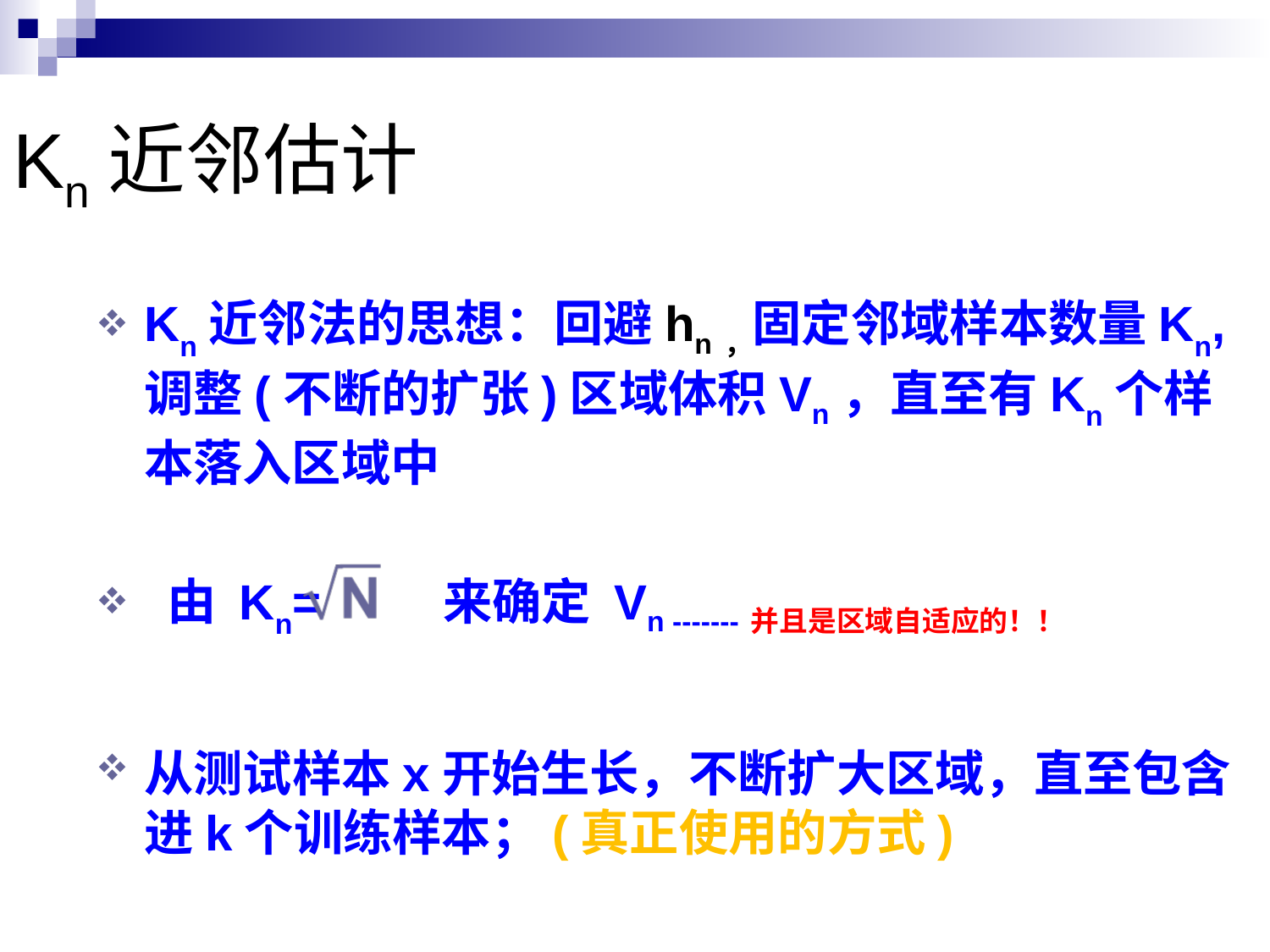

Kn近邻估计
Kn近邻法的思想：回避hn，固定邻域样本数量Kn, 调整(不断的扩张)区域体积Vn，直至有Kn个样本落入区域中

 由 Kn=        来确定 Vn -------并且是区域自适应的！！

从测试样本x开始生长，不断扩大区域，直至包含进k个训练样本；(真正使用的方式)